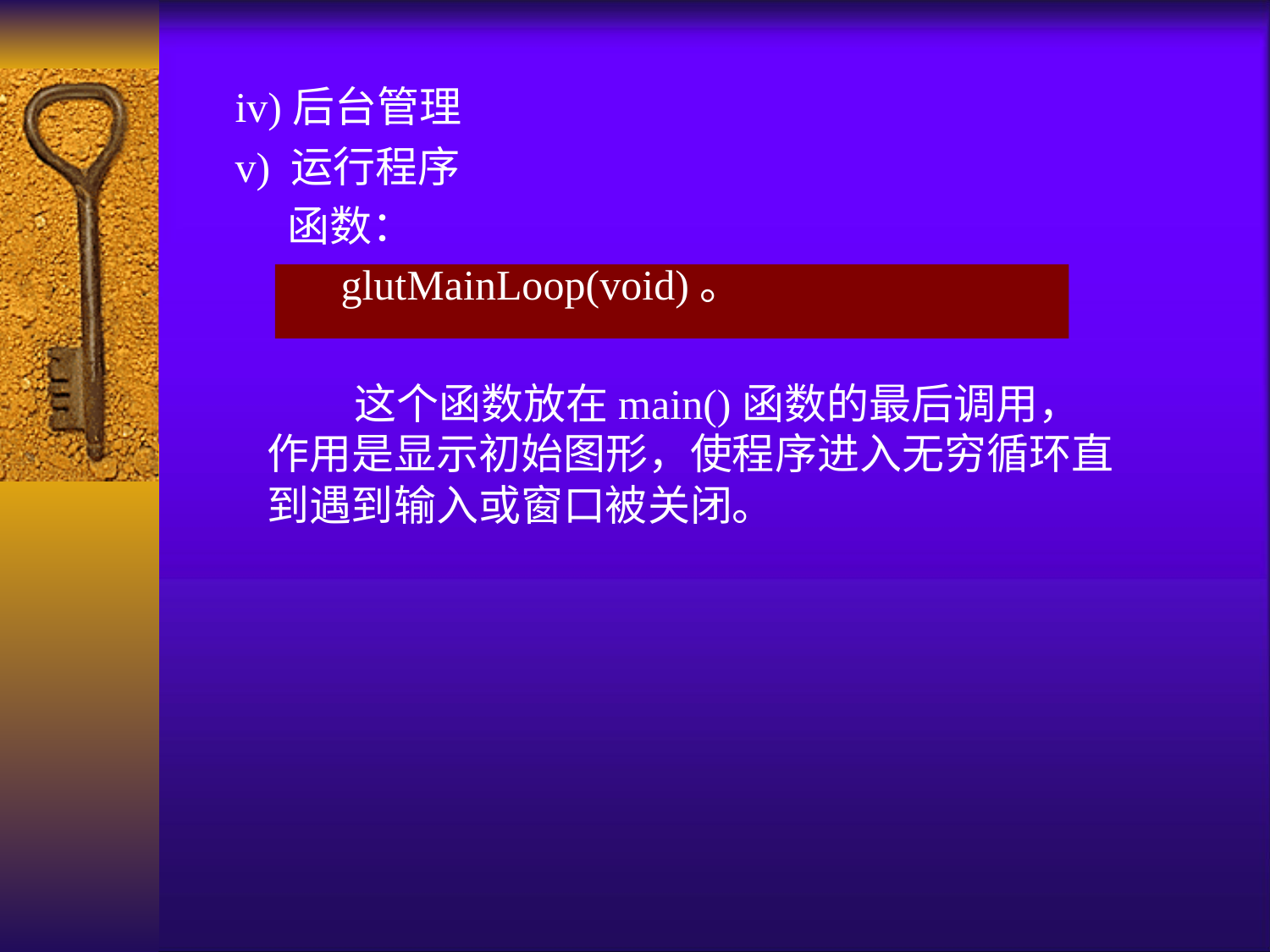

iv)后台管理
     v) 运行程序
          函数：
               glutMainLoop(void)。

                 这个函数放在main()函数的最后调用，作用是显示初始图形，使程序进入无穷循环直到遇到输入或窗口被关闭。